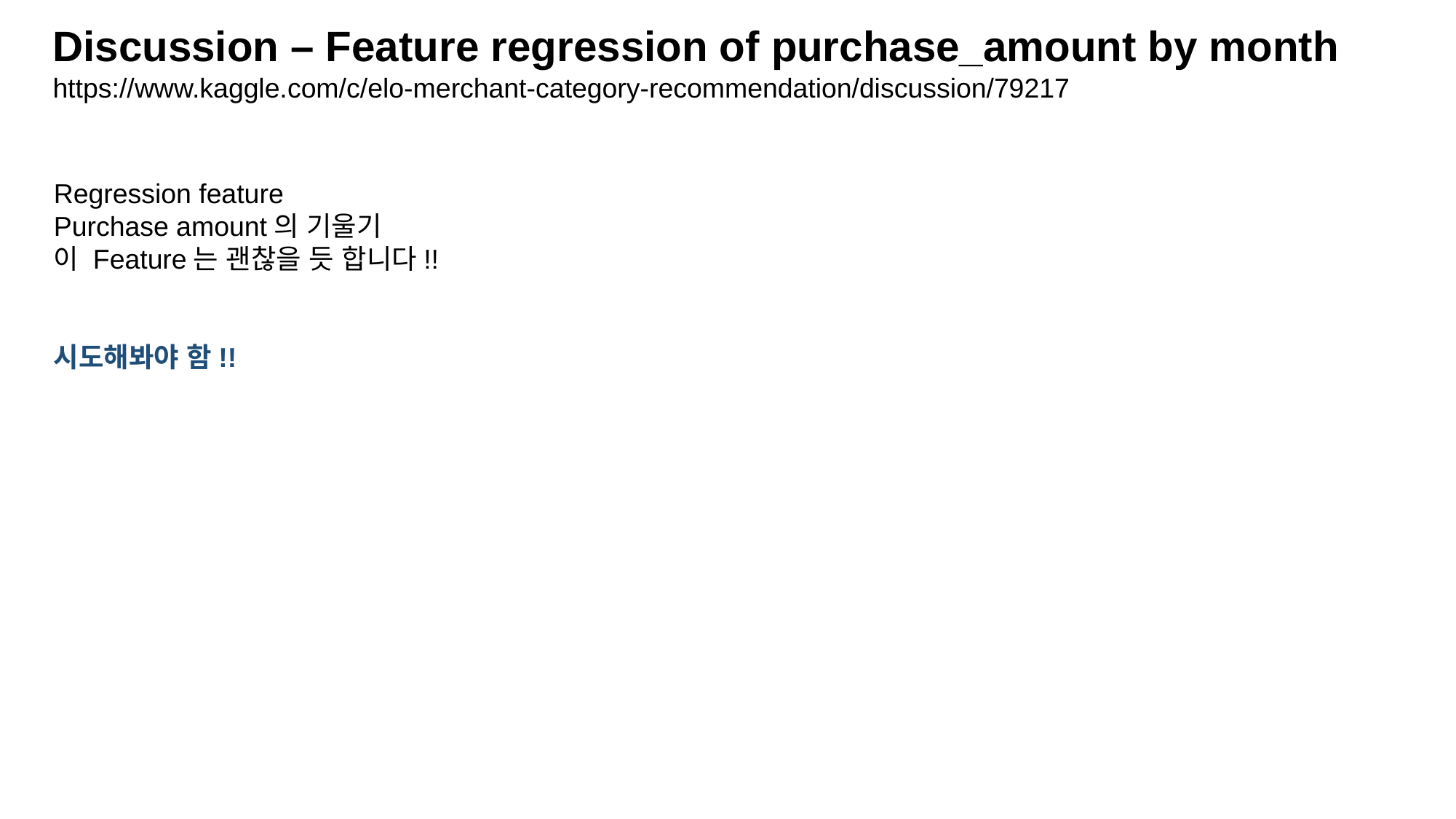

Discussion – Feature regression of purchase_amount by month
https://www.kaggle.com/c/elo-merchant-category-recommendation/discussion/79217
Regression feature
Purchase amount의 기울기
이 Feature는 괜찮을 듯 합니다!!

시도해봐야 함!!